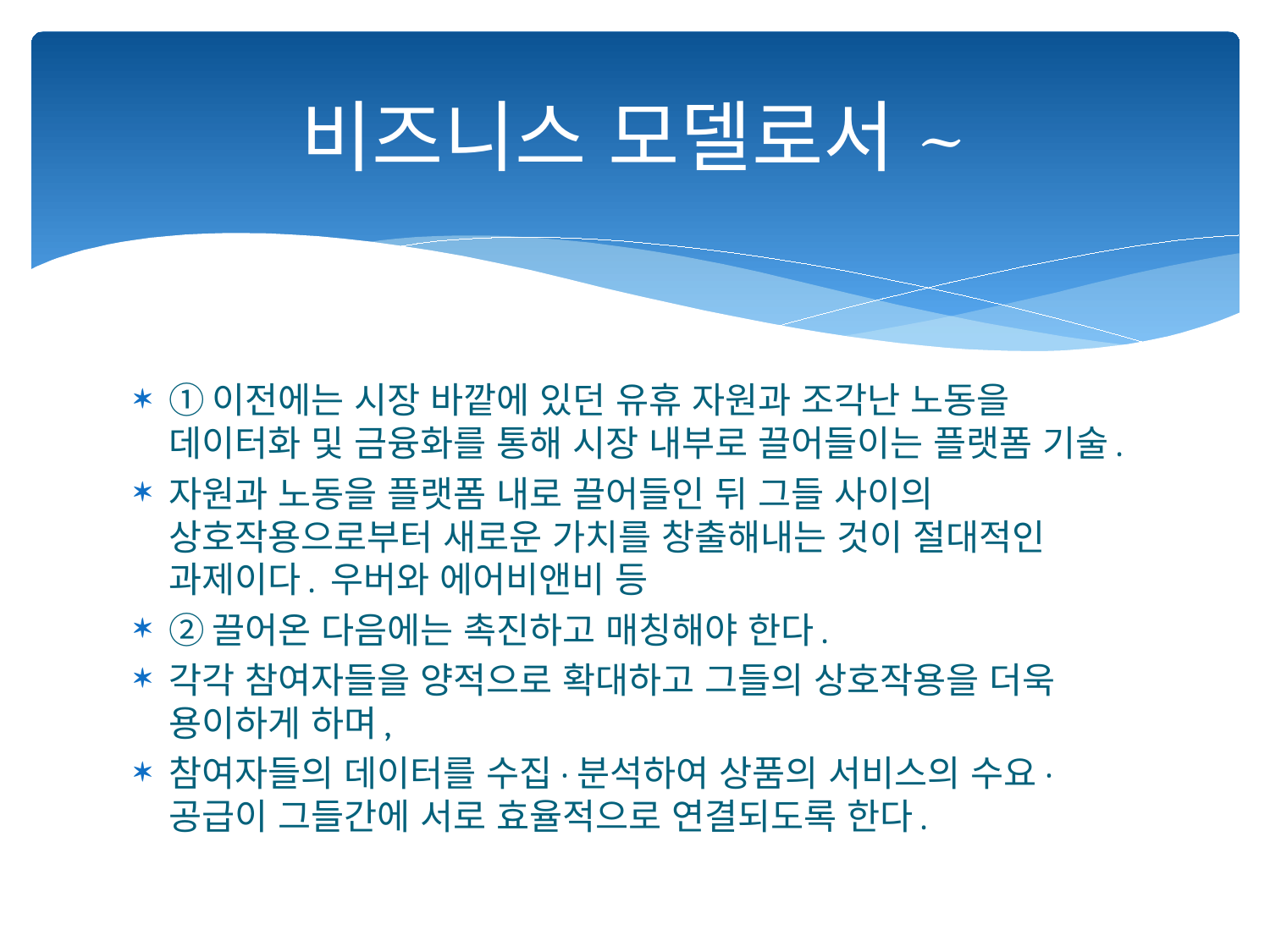

# 비즈니스 모델로서~
①이전에는 시장 바깥에 있던 유휴 자원과 조각난 노동을 데이터화 및 금융화를 통해 시장 내부로 끌어들이는 플랫폼 기술.
자원과 노동을 플랫폼 내로 끌어들인 뒤 그들 사이의 상호작용으로부터 새로운 가치를 창출해내는 것이 절대적인 과제이다. 우버와 에어비앤비 등
②끌어온 다음에는 촉진하고 매칭해야 한다.
각각 참여자들을 양적으로 확대하고 그들의 상호작용을 더욱 용이하게 하며,
참여자들의 데이터를 수집·분석하여 상품의 서비스의 수요·공급이 그들간에 서로 효율적으로 연결되도록 한다.